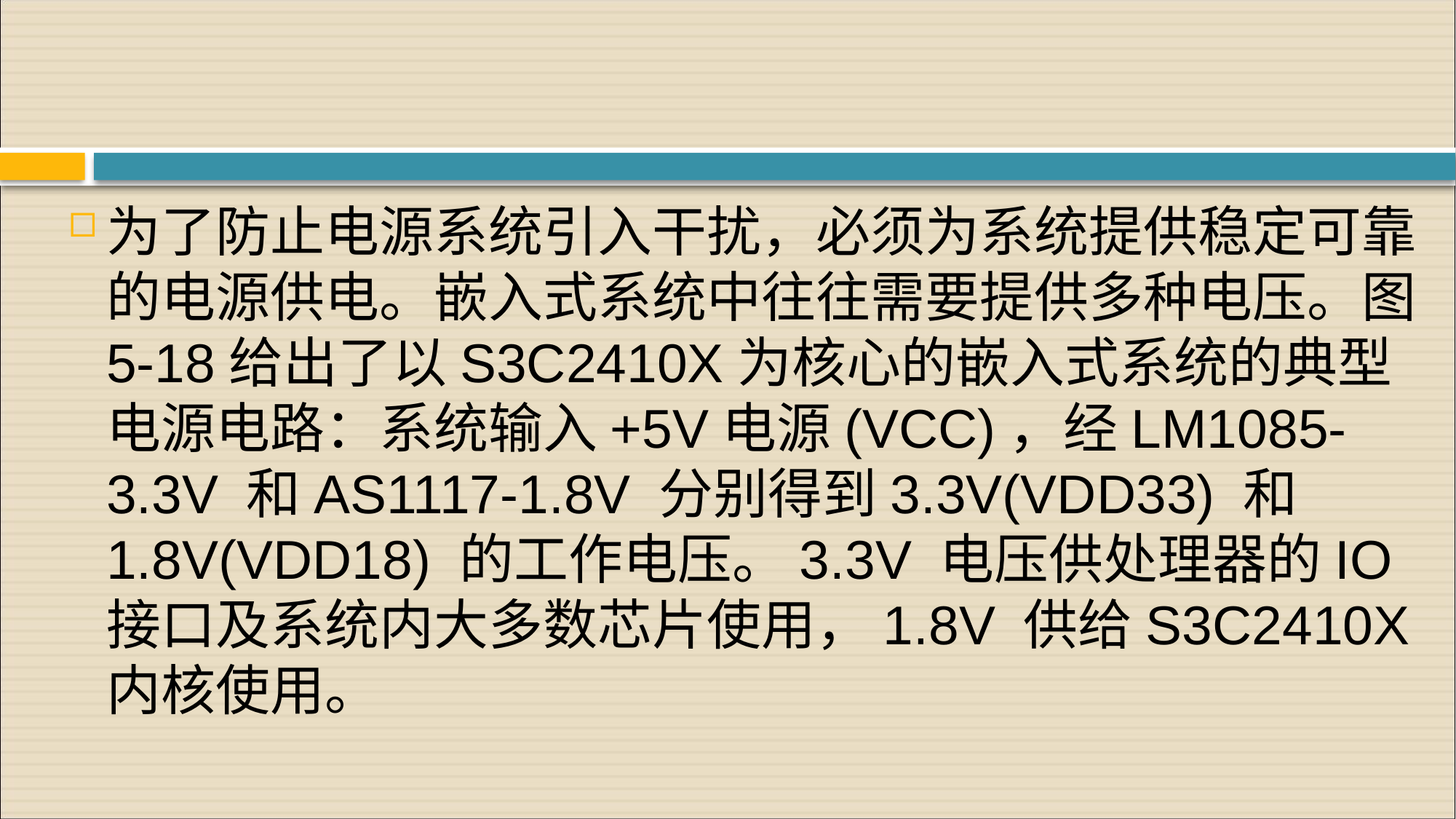

为了防止电源系统引入干扰，必须为系统提供稳定可靠的电源供电。嵌入式系统中往往需要提供多种电压。图5-18给出了以S3C2410X为核心的嵌入式系统的典型电源电路：系统输入+5V电源(VCC)，经LM1085-3.3V 和AS1117-1.8V 分别得到3.3V(VDD33) 和1.8V(VDD18) 的工作电压。3.3V 电压供处理器的IO接口及系统内大多数芯片使用，1.8V 供给S3C2410X 内核使用。